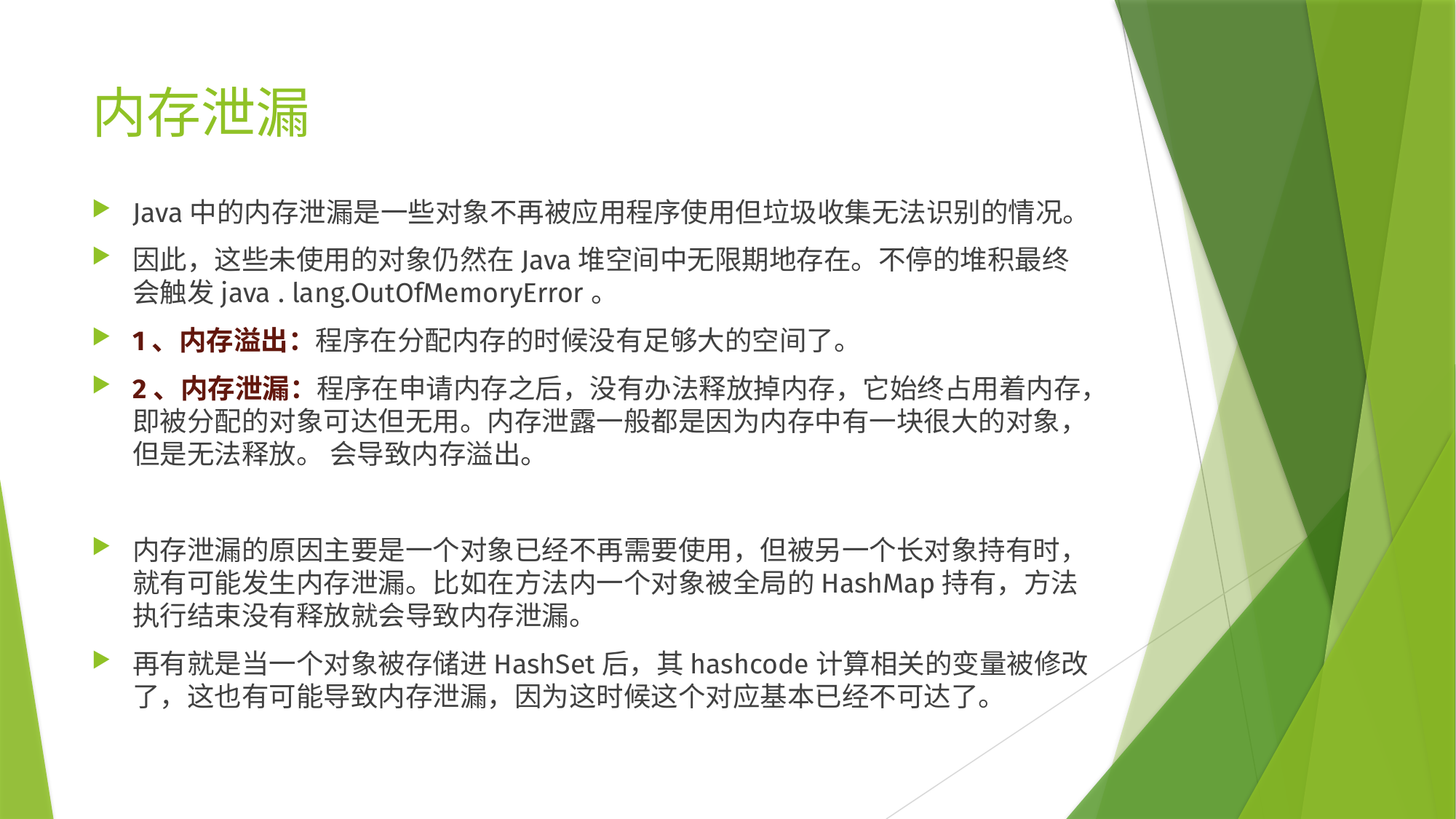

# 内存泄漏
Java中的内存泄漏是一些对象不再被应用程序使用但垃圾收集无法识别的情况。
因此，这些未使用的对象仍然在Java堆空间中无限期地存在。不停的堆积最终会触发java . lang.OutOfMemoryError。
1、内存溢出：程序在分配内存的时候没有足够大的空间了。
2、内存泄漏：程序在申请内存之后，没有办法释放掉内存，它始终占用着内存，即被分配的对象可达但无用。内存泄露一般都是因为内存中有一块很大的对象，但是无法释放。 会导致内存溢出。

内存泄漏的原因主要是一个对象已经不再需要使用，但被另一个长对象持有时，就有可能发生内存泄漏。比如在方法内一个对象被全局的HashMap持有，方法执行结束没有释放就会导致内存泄漏。
再有就是当一个对象被存储进HashSet后，其hashcode计算相关的变量被修改了，这也有可能导致内存泄漏，因为这时候这个对应基本已经不可达了。